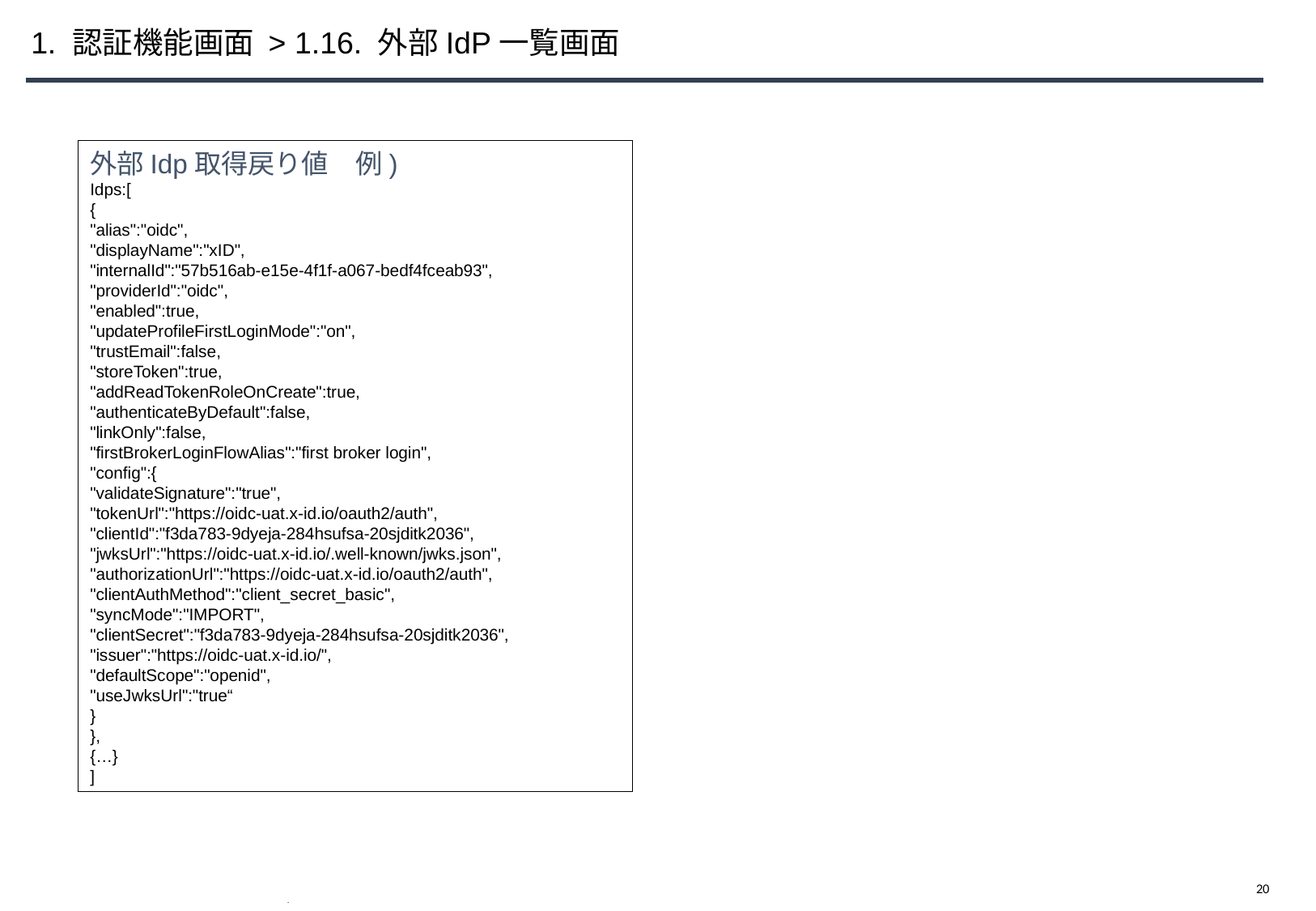

# 1. 認証機能画面 > 1.16. 外部IdP一覧画面
外部Idp取得戻り値　例)
Idps:[
{
"alias":"oidc",
"displayName":"xID",
"internalId":"57b516ab-e15e-4f1f-a067-bedf4fceab93",
"providerId":"oidc",
"enabled":true,
"updateProfileFirstLoginMode":"on",
"trustEmail":false,
"storeToken":true,
"addReadTokenRoleOnCreate":true,
"authenticateByDefault":false,
"linkOnly":false,
"firstBrokerLoginFlowAlias":"first broker login",
"config":{
"validateSignature":"true",
"tokenUrl":"https://oidc-uat.x-id.io/oauth2/auth",
"clientId":"f3da783-9dyeja-284hsufsa-20sjditk2036",
"jwksUrl":"https://oidc-uat.x-id.io/.well-known/jwks.json",
"authorizationUrl":"https://oidc-uat.x-id.io/oauth2/auth",
"clientAuthMethod":"client_secret_basic",
"syncMode":"IMPORT",
"clientSecret":"f3da783-9dyeja-284hsufsa-20sjditk2036",
"issuer":"https://oidc-uat.x-id.io/",
"defaultScope":"openid",
"useJwksUrl":"true“
}
},
{…}
]